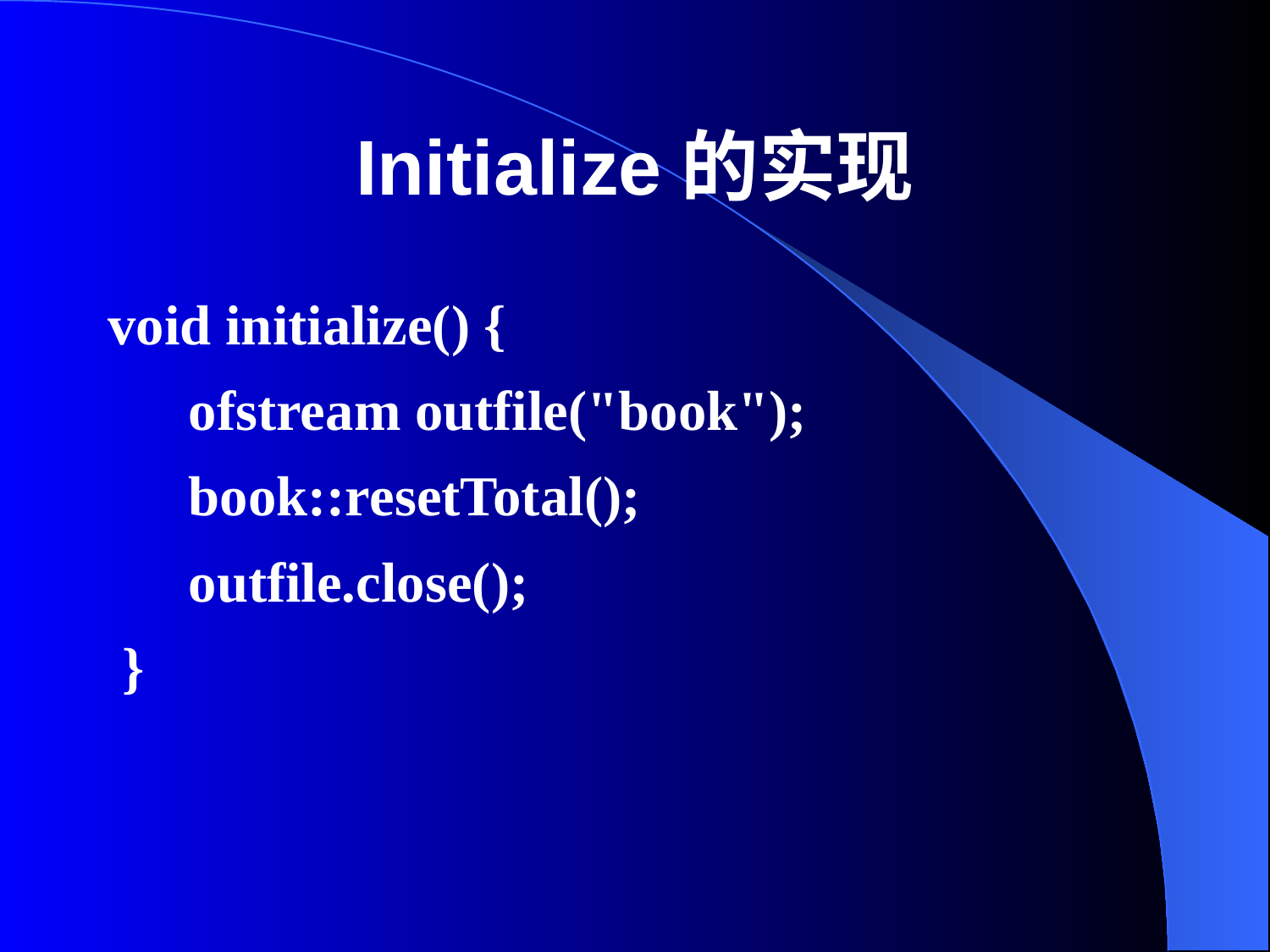

# Initialize的实现
void initialize() {
	 ofstream outfile("book");
	 book::resetTotal();
	 outfile.close();
 }